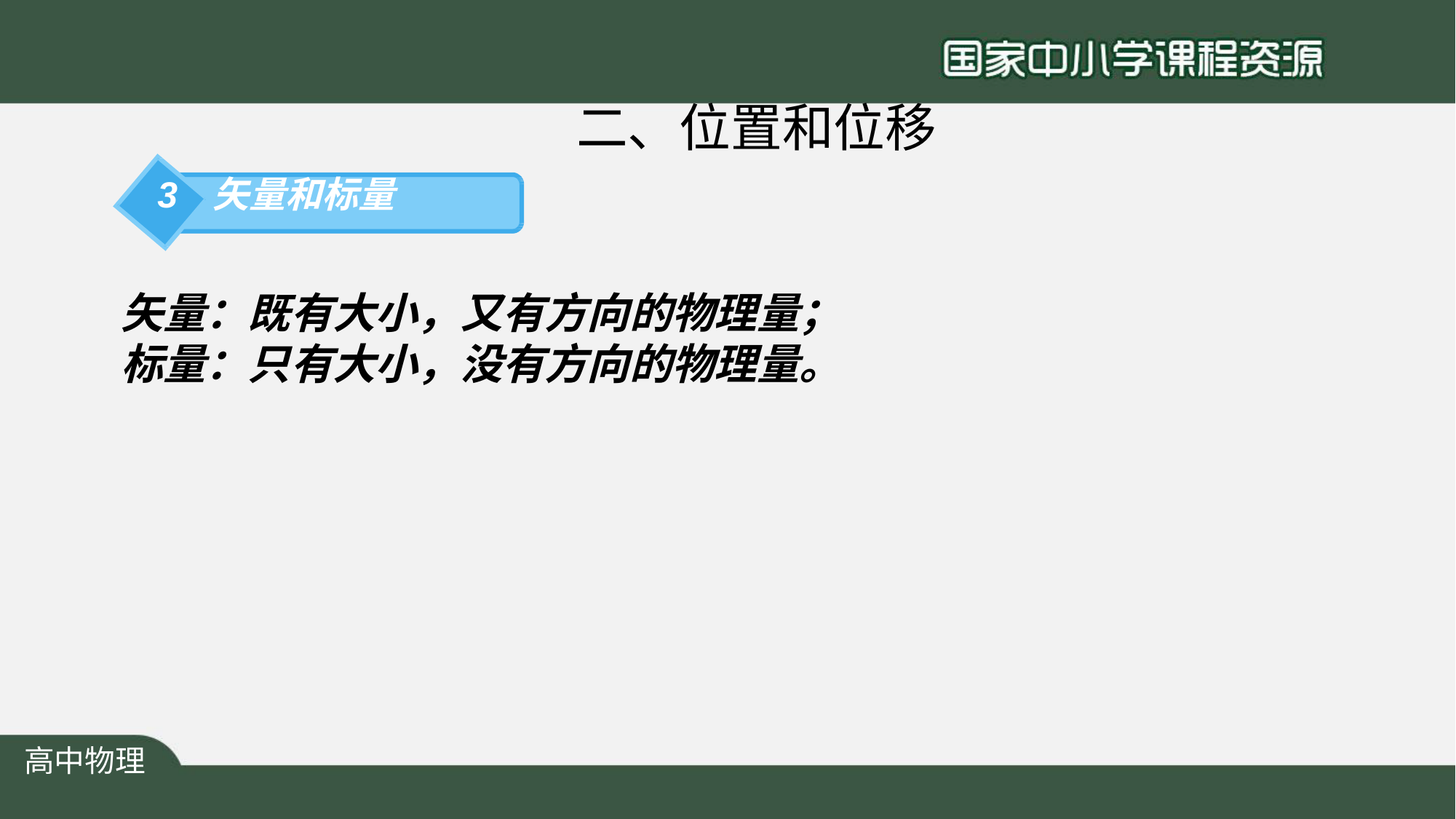

# 二、位置和位移

3	矢量和标量

矢量：既有大小，又有方向的物理量； 标量：只有大小，没有方向的物理量。
高中物理